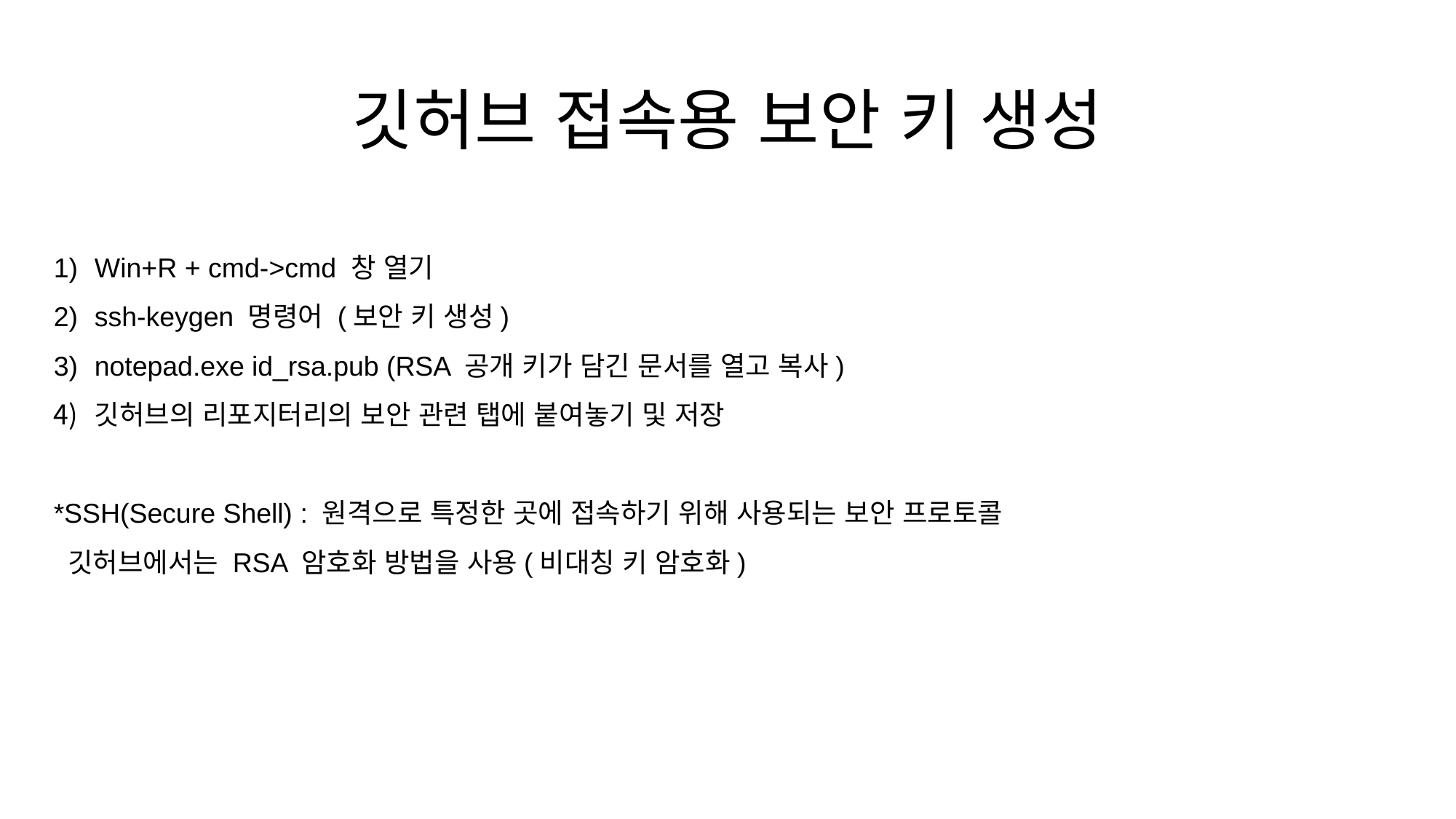

# 깃허브 접속용 보안 키 생성
Win+R + cmd->cmd 창 열기
ssh-keygen 명령어 (보안 키 생성)
notepad.exe id_rsa.pub (RSA 공개 키가 담긴 문서를 열고 복사)
깃허브의 리포지터리의 보안 관련 탭에 붙여놓기 및 저장

*SSH(Secure Shell) : 원격으로 특정한 곳에 접속하기 위해 사용되는 보안 프로토콜
 깃허브에서는 RSA 암호화 방법을 사용(비대칭 키 암호화)